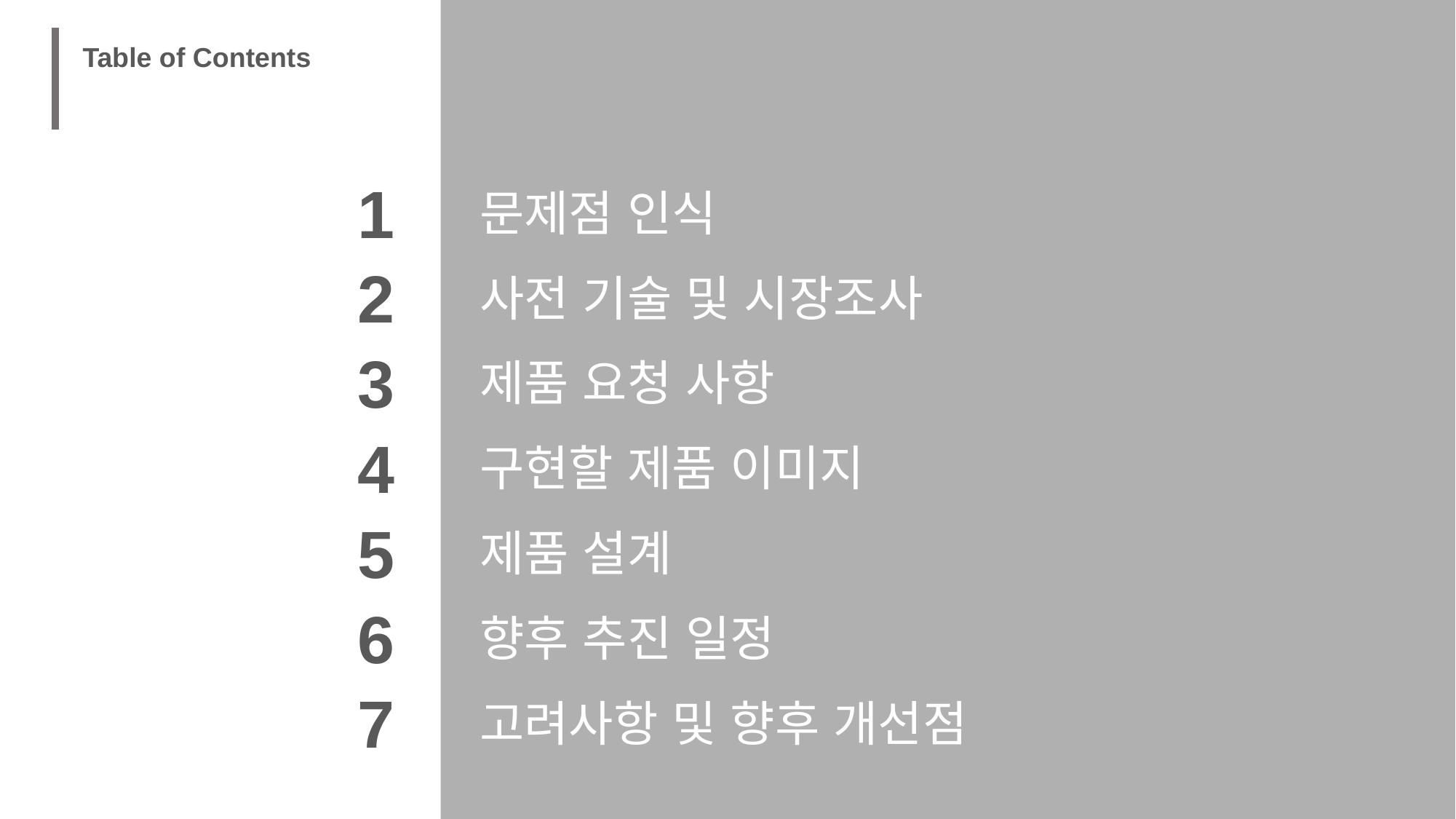

Table of Contents
1
문제점 인식
2
사전 기술 및 시장조사
3
제품 요청 사항
4
구현할 제품 이미지
5
제품 설계
6
향후 추진 일정
7
고려사항 및 향후 개선점